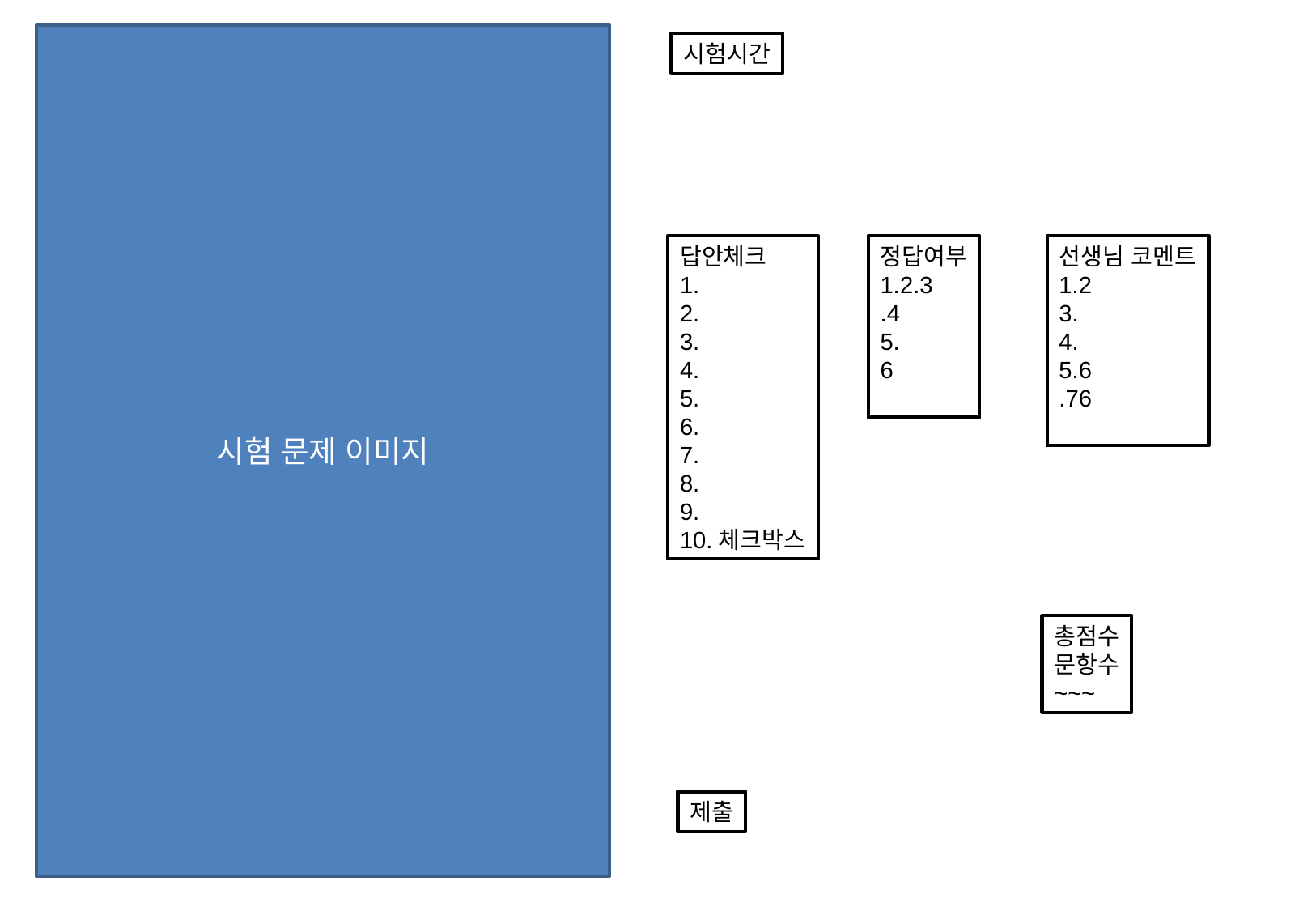

시험 문제 이미지
시험시간
답안체크
1.
2.
3.
4.
5.
6.
7.
8.
9.
10.체크박스
정답여부
1.2.3
.4
5.
6

선생님 코멘트
1.2
3.
4.
5.6
.76

총점수
문항수
~~~
제출